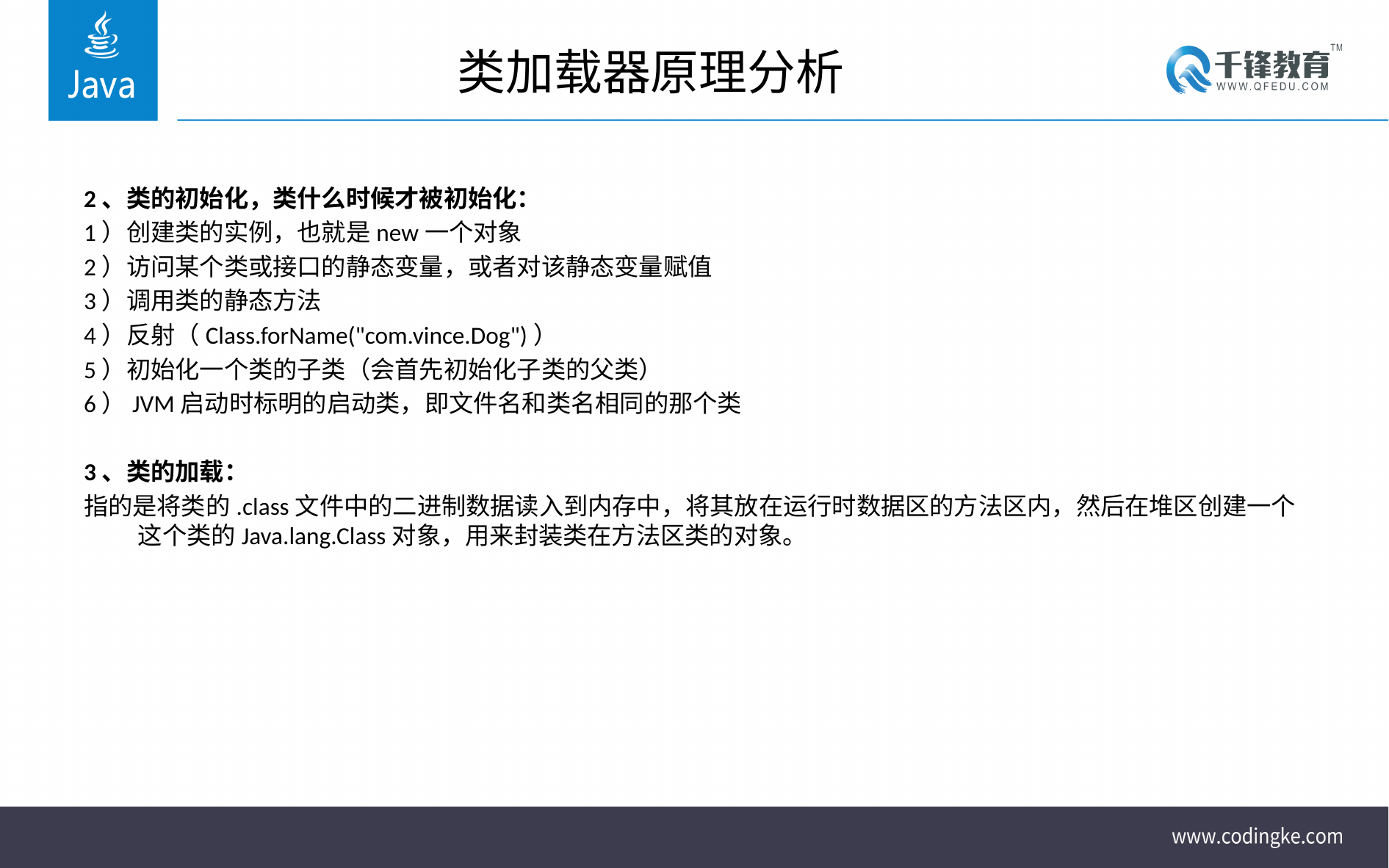

# 类加载器原理分析
2、类的初始化，类什么时候才被初始化：
1）创建类的实例，也就是new一个对象
2）访问某个类或接口的静态变量，或者对该静态变量赋值
3）调用类的静态方法
4）反射（Class.forName("com.vince.Dog")）
5）初始化一个类的子类（会首先初始化子类的父类）
6）JVM启动时标明的启动类，即文件名和类名相同的那个类

3、类的加载：
指的是将类的.class文件中的二进制数据读入到内存中，将其放在运行时数据区的方法区内，然后在堆区创建一个这个类的Java.lang.Class对象，用来封装类在方法区类的对象。